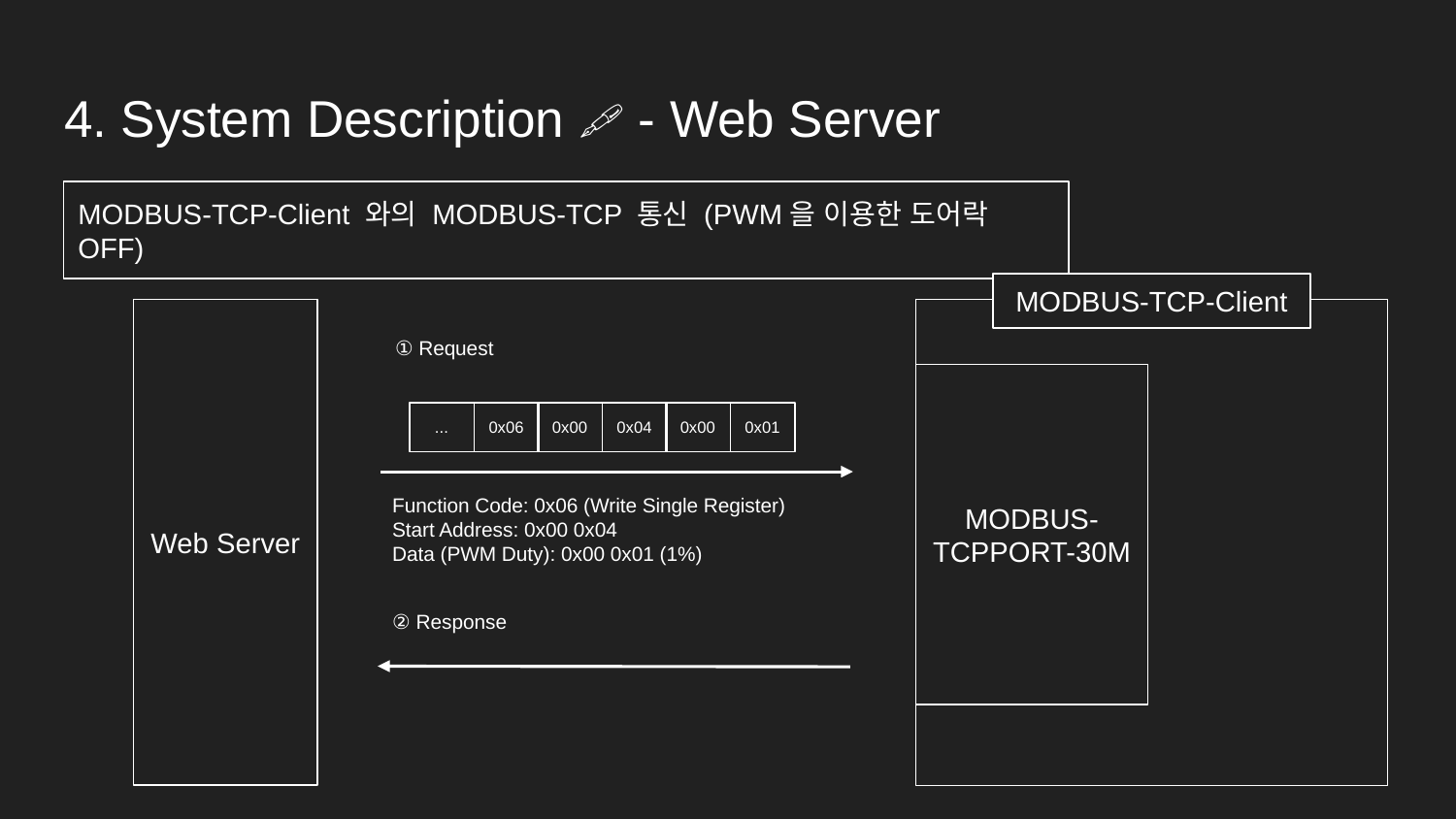

# 4. System Description 🖋 - Web Server

MODBUS-TCP-Client 와의 MODBUS-TCP 통신 (PWM을 이용한 도어락 OFF)
MODBUS-TCP-Client
Web Server

① Request
MODBUS-
TCPPORT-30M
...
0x06
0x00
0x04
0x00
0x01
Function Code: 0x06 (Write Single Register)
Start Address: 0x00 0x04
Data (PWM Duty): 0x00 0x01 (1%)
② Response